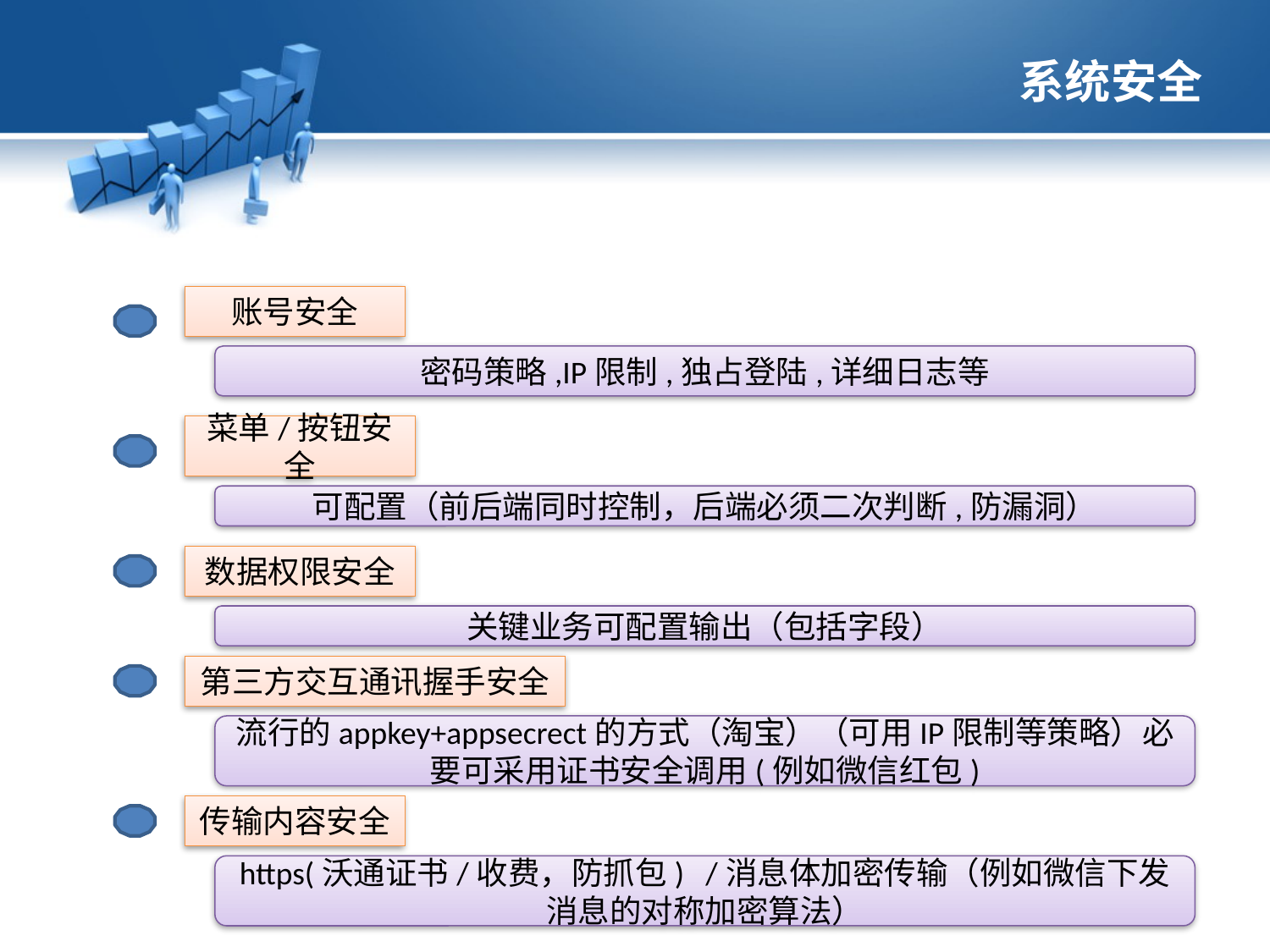

系统安全
账号安全

密码策略,IP限制,独占登陆,详细日志等
菜单/按钮安全

可配置（前后端同时控制，后端必须二次判断,防漏洞）
数据权限安全

关键业务可配置输出（包括字段）
第三方交互通讯握手安全

流行的appkey+appsecrect的方式（淘宝）（可用IP限制等策略）必要可采用证书安全调用(例如微信红包)
传输内容安全

https(沃通证书/收费，防抓包)   /消息体加密传输（例如微信下发消息的对称加密算法）